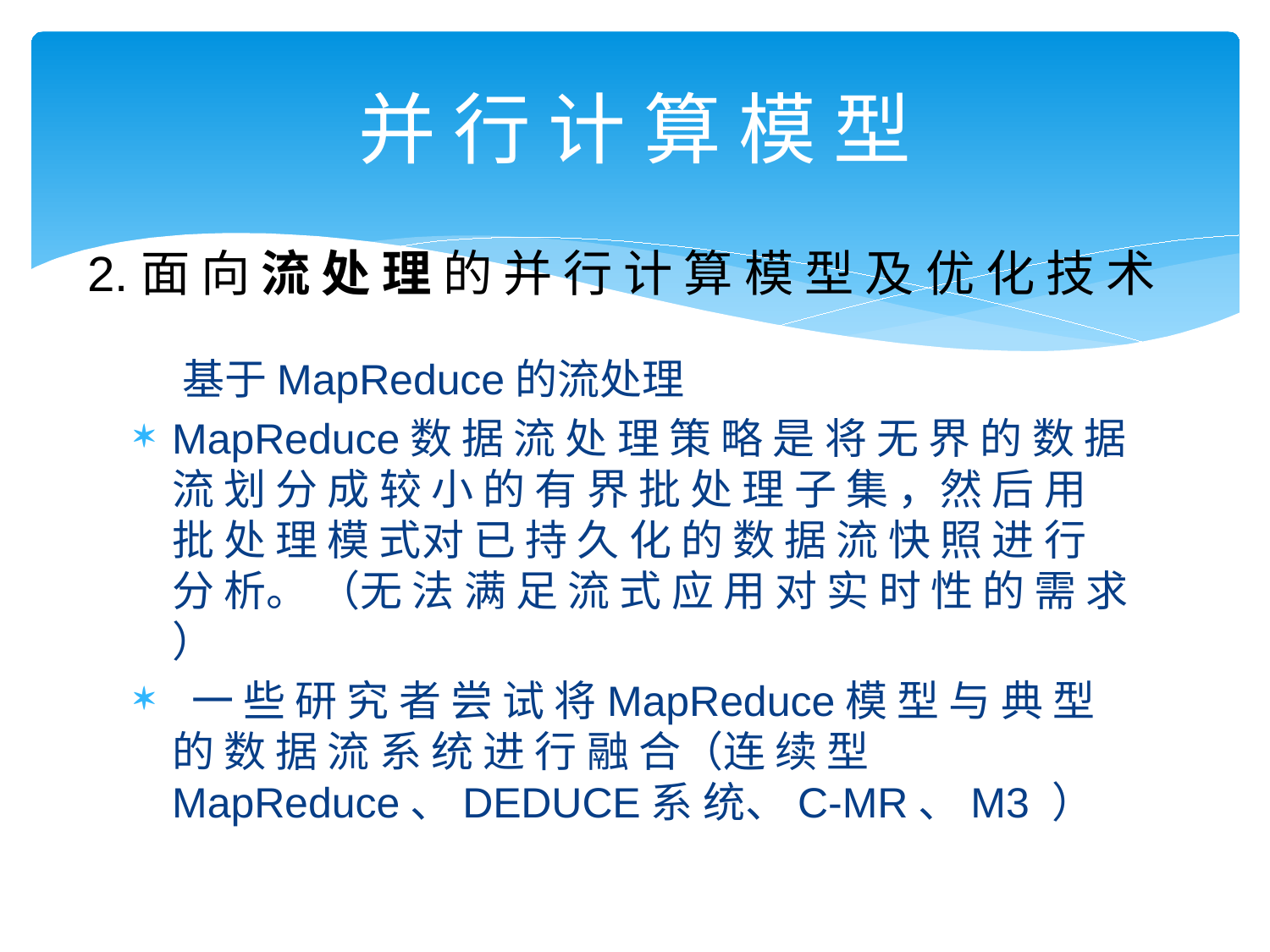

# 并 行 计 算 模 型
2.面 向 流 处 理 的 并 行 计 算 模 型 及 优 化 技 术
    基于MapReduce的流处理
MapReduce数 据 流 处 理 策 略 是 将 无 界 的 数 据 流 划 分 成 较 小 的 有 界 批 处 理 子 集 ，然 后 用 批 处 理 模 式对 已 持 久 化 的 数 据 流 快 照 进 行 分 析。 （无 法 满 足 流 式 应 用 对 实 时 性 的 需 求 ）
 一 些 研 究 者 尝 试 将MapReduce模 型 与 典 型 的 数 据 流 系 统 进 行 融 合（连 续 型MapReduce、DEDUCE系 统、C-MR、M3 ）